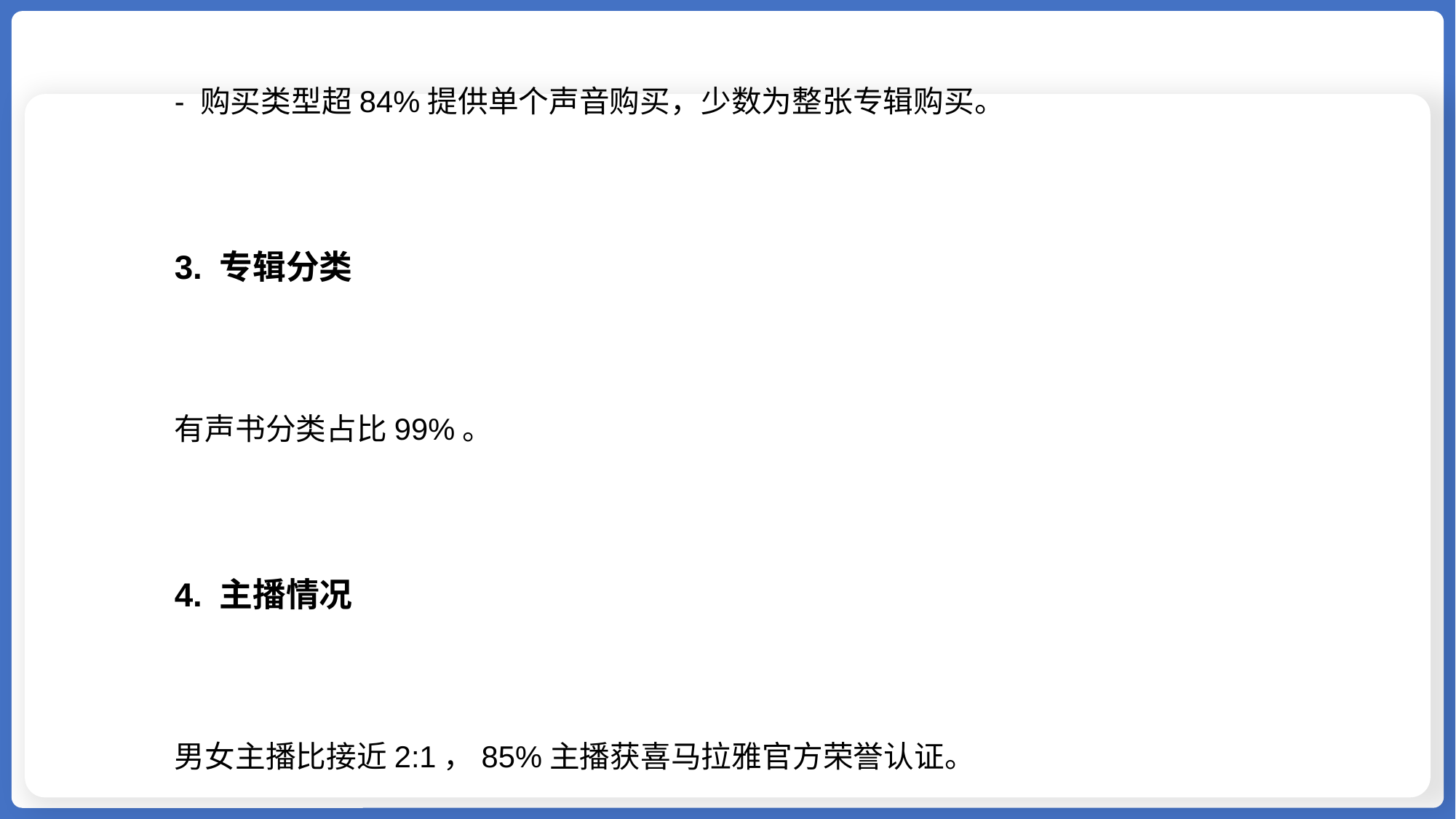

- 购买类型超84%提供单个声音购买，少数为整张专辑购买。

3. 专辑分类
有声书分类占比99%。
4. 主播情况
男女主播比接近2:1，85%主播获喜马拉雅官方荣誉认证。